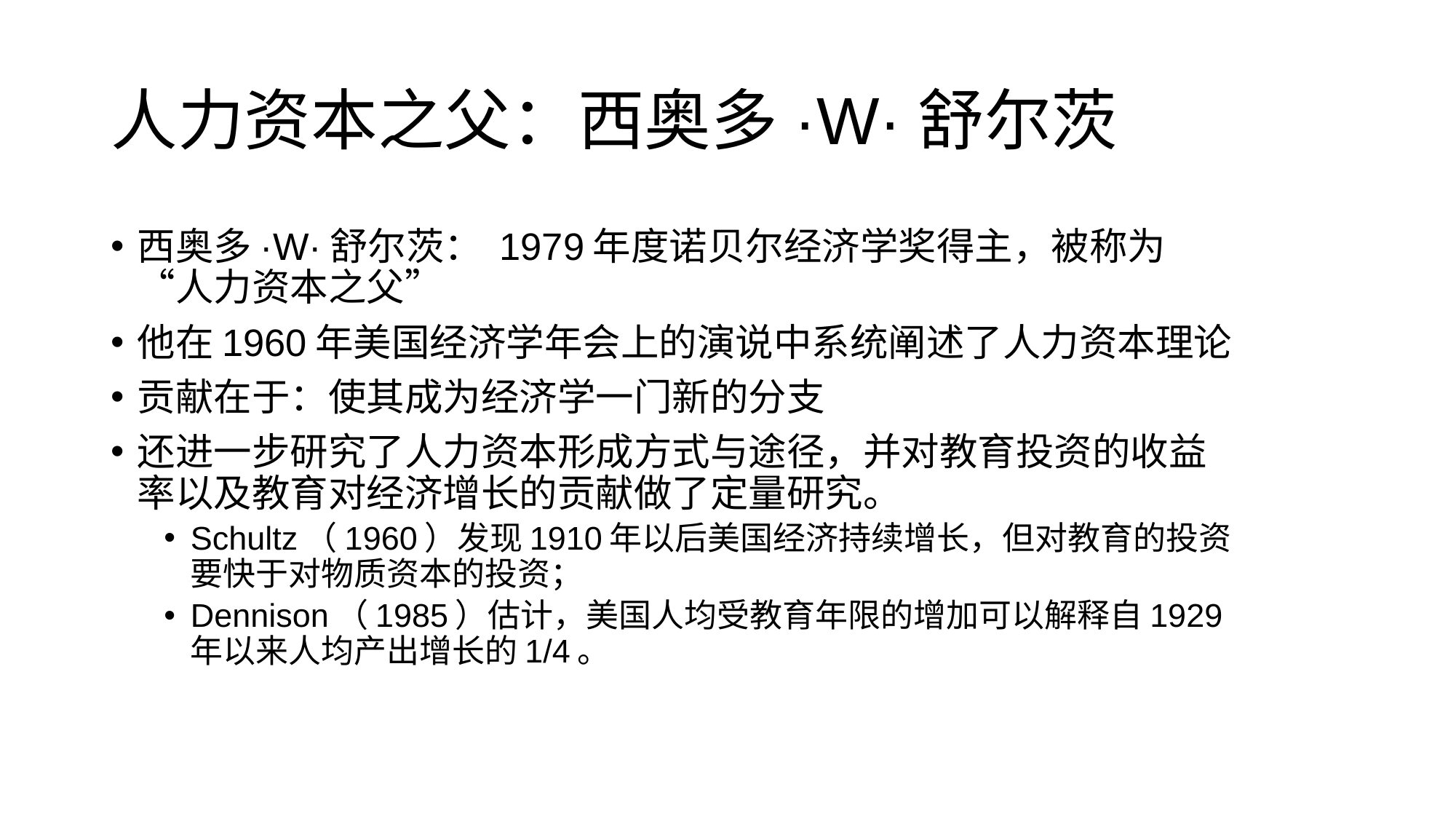

# 人力资本之父：西奥多·W·舒尔茨
西奥多·W·舒尔茨： 1979年度诺贝尔经济学奖得主，被称为“人力资本之父”
他在1960年美国经济学年会上的演说中系统阐述了人力资本理论
贡献在于：使其成为经济学一门新的分支
还进一步研究了人力资本形成方式与途径，并对教育投资的收益率以及教育对经济增长的贡献做了定量研究。
Schultz（1960）发现1910年以后美国经济持续增长，但对教育的投资要快于对物质资本的投资；
Dennison（1985）估计，美国人均受教育年限的增加可以解释自1929年以来人均产出增长的1/4。